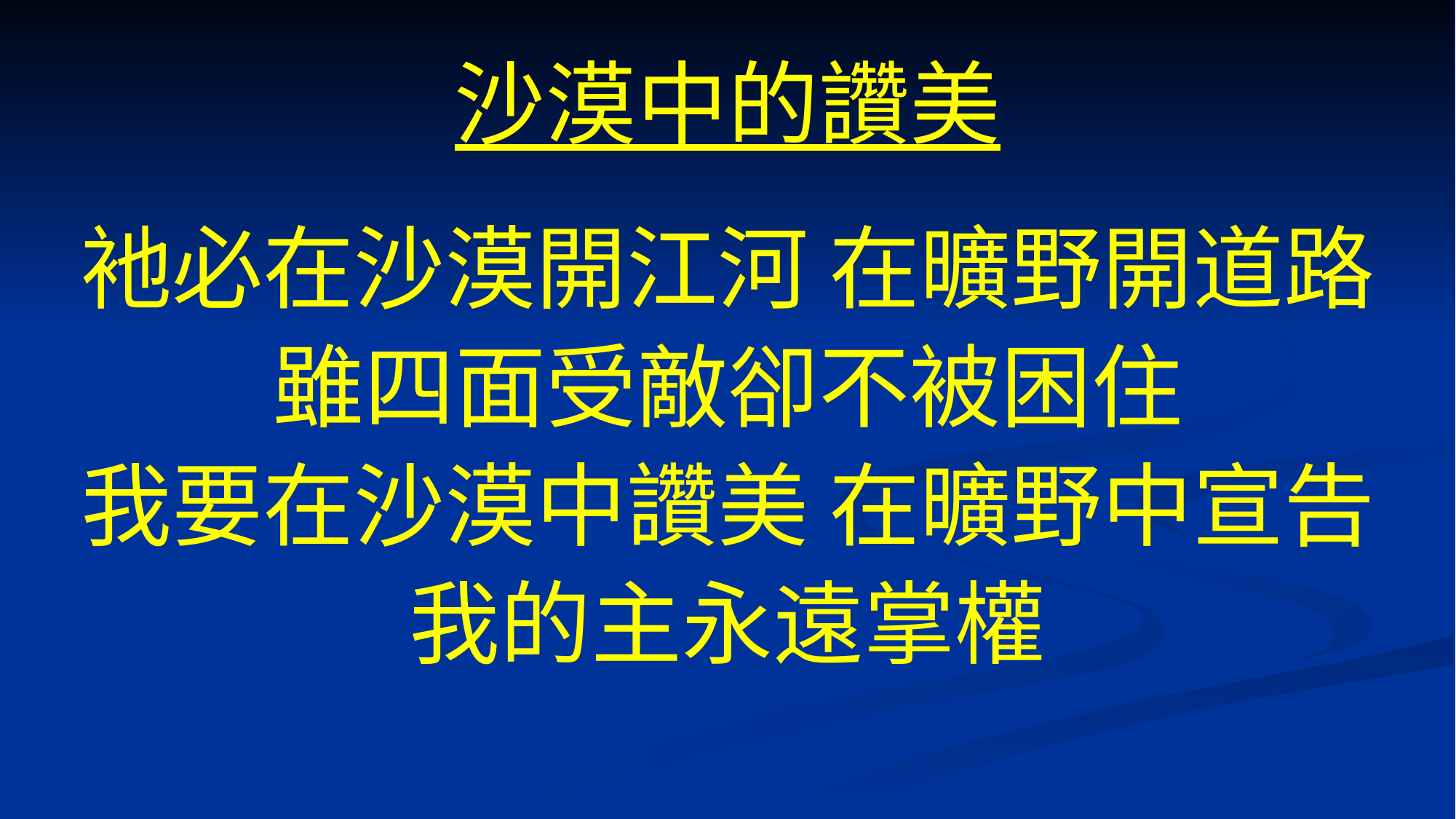

# 沙漠中的讚美
衪必在沙漠開江河 在曠野開道路
雖四面受敵卻不被困住
我要在沙漠中讚美 在曠野中宣告
我的主永遠掌權